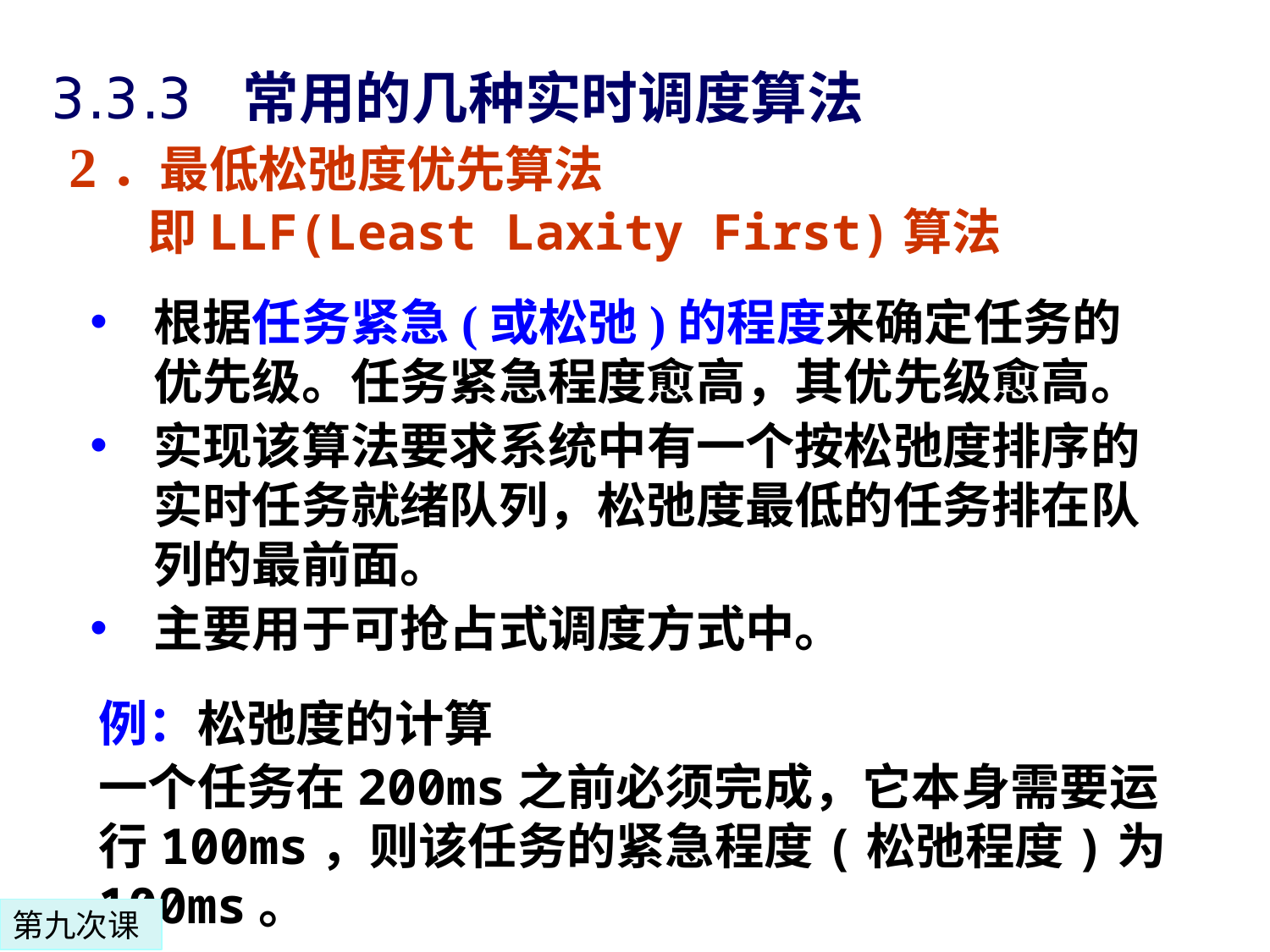

3.3.3  常用的几种实时调度算法
2．最低松弛度优先算法
      即LLF(Least Laxity First)算法
根据任务紧急(或松弛)的程度来确定任务的优先级。任务紧急程度愈高，其优先级愈高。
实现该算法要求系统中有一个按松弛度排序的实时任务就绪队列，松弛度最低的任务排在队列的最前面。
主要用于可抢占式调度方式中。
例：松弛度的计算
一个任务在200ms之前必须完成，它本身需要运行100ms，则该任务的紧急程度(松弛程度)为100ms。
79
第九次课